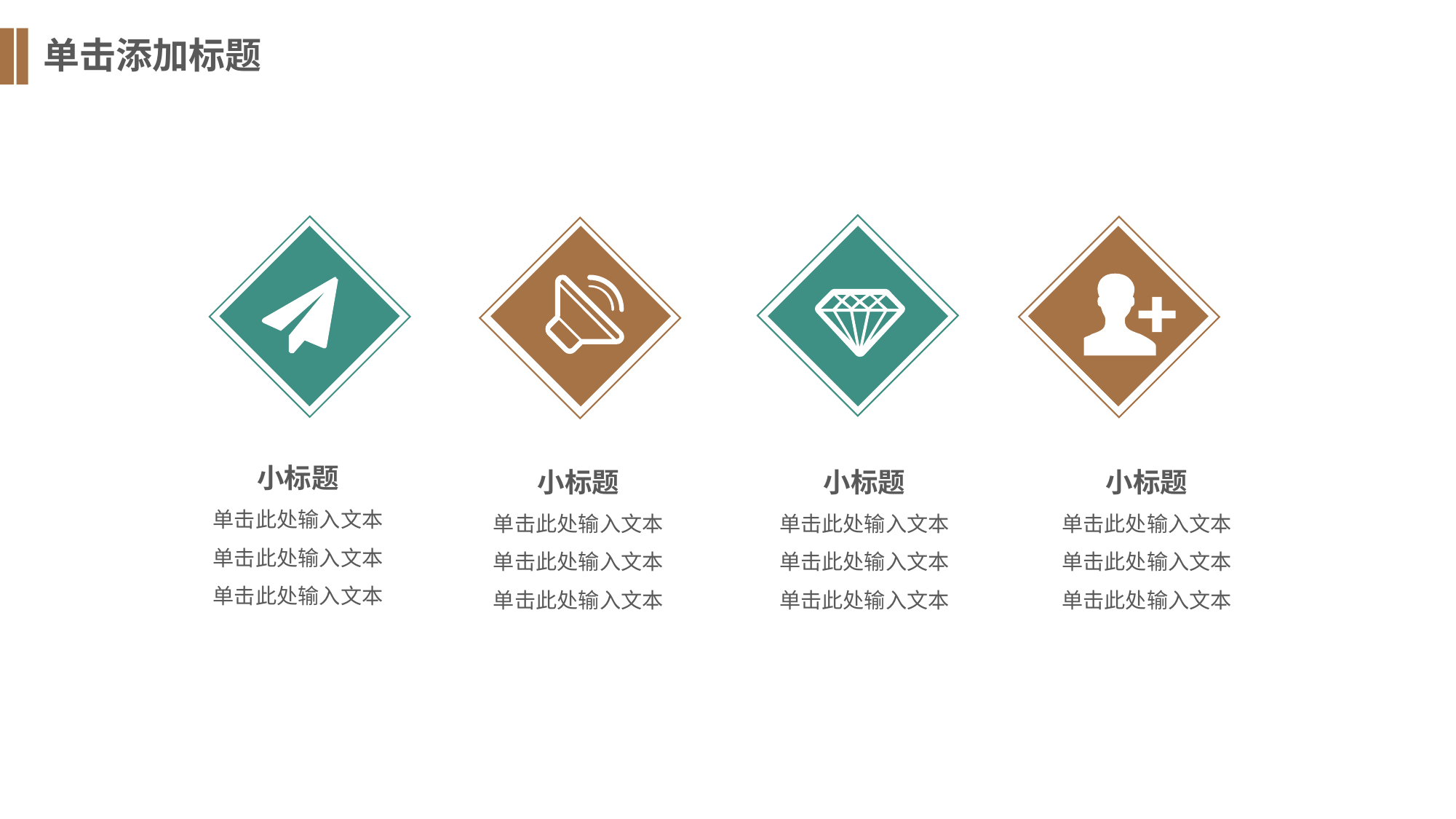

单击添加标题

小标题
单击此处输入文本
单击此处输入文本
单击此处输入文本

小标题
单击此处输入文本
单击此处输入文本
单击此处输入文本

小标题
单击此处输入文本
单击此处输入文本
单击此处输入文本

小标题
单击此处输入文本
单击此处输入文本
单击此处输入文本